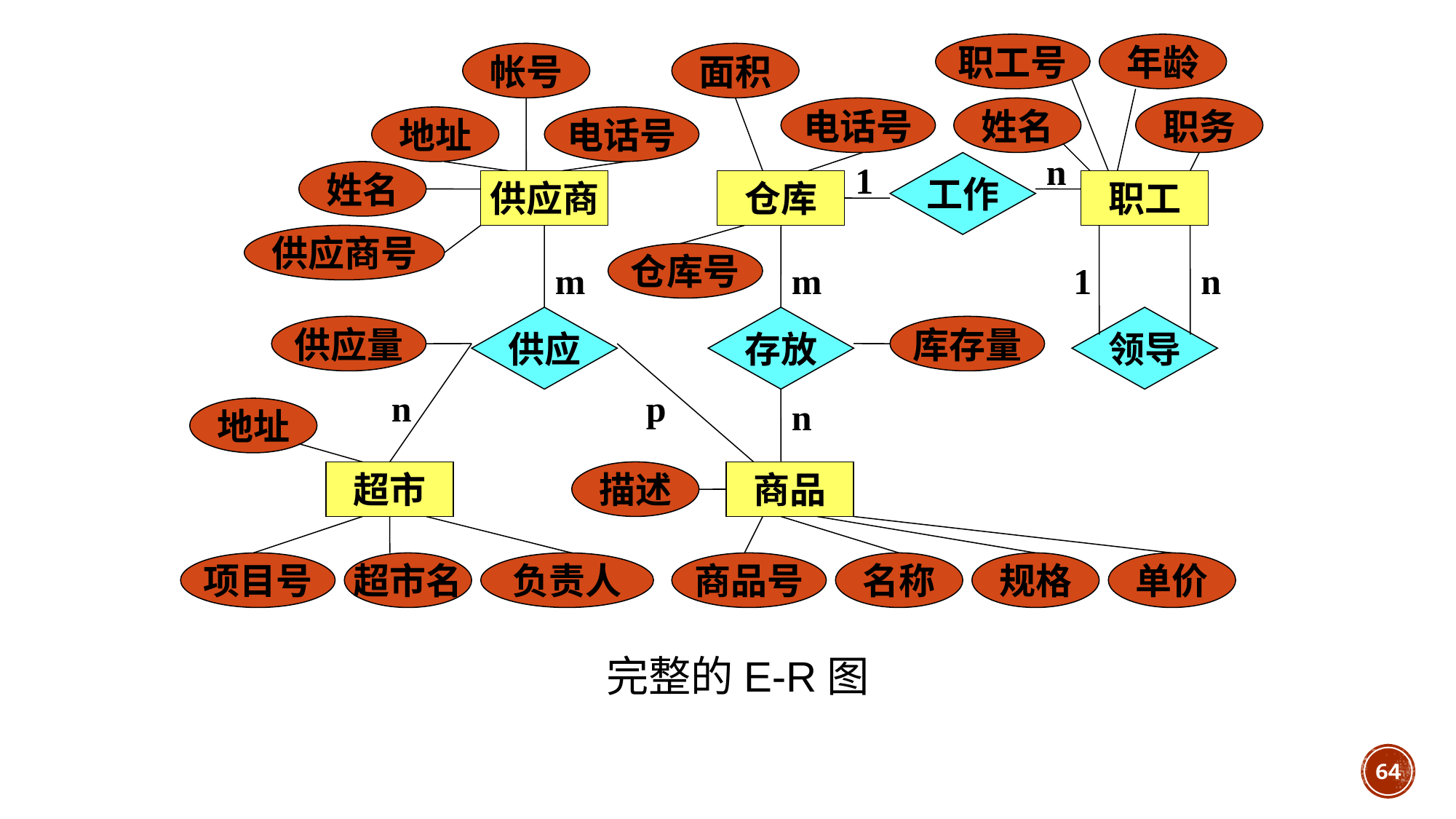

职工号
年龄
帐号
面积

电话号
姓名
职务
地址
电话号
n

1
工作

姓名

供应商
仓库
职工

供应商号

仓库号
m
m
1
n
供应
存放
领导
供应量
库存量

n
p

n
超市
描述
商品

项目号
超市名
负责人
商品号
名称
规格
单价
地址

完整的E-R图
64